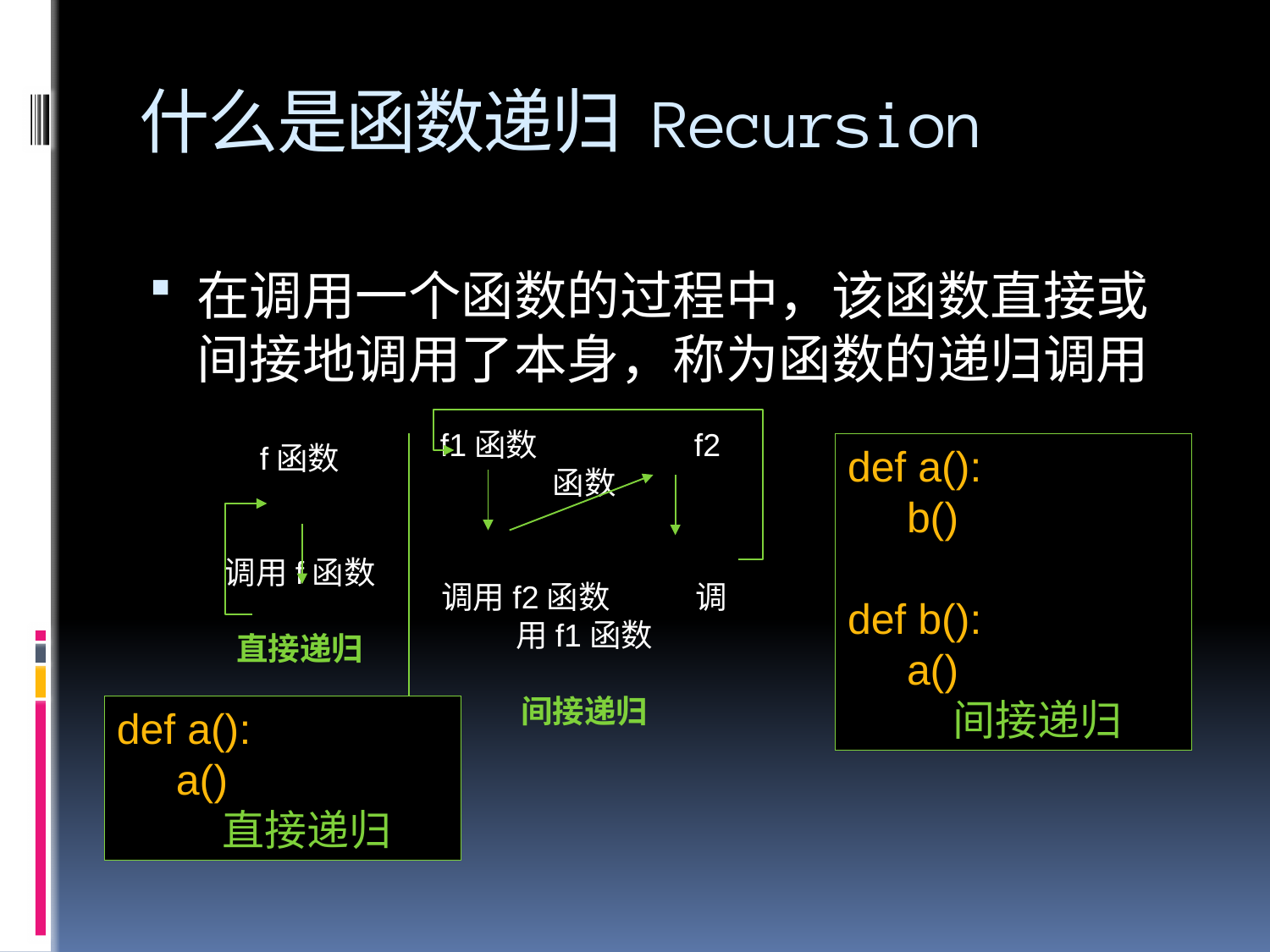

# 什么是函数递归 Recursion
在调用一个函数的过程中，该函数直接或间接地调用了本身，称为函数的递归调用

f1函数		f2函数

调用f2函数	调用f1函数

间接递归
f函数

调用f函数

直接递归

def a():
     b()

def b():
     a()
          间接递归
def a():
     a()
          直接递归